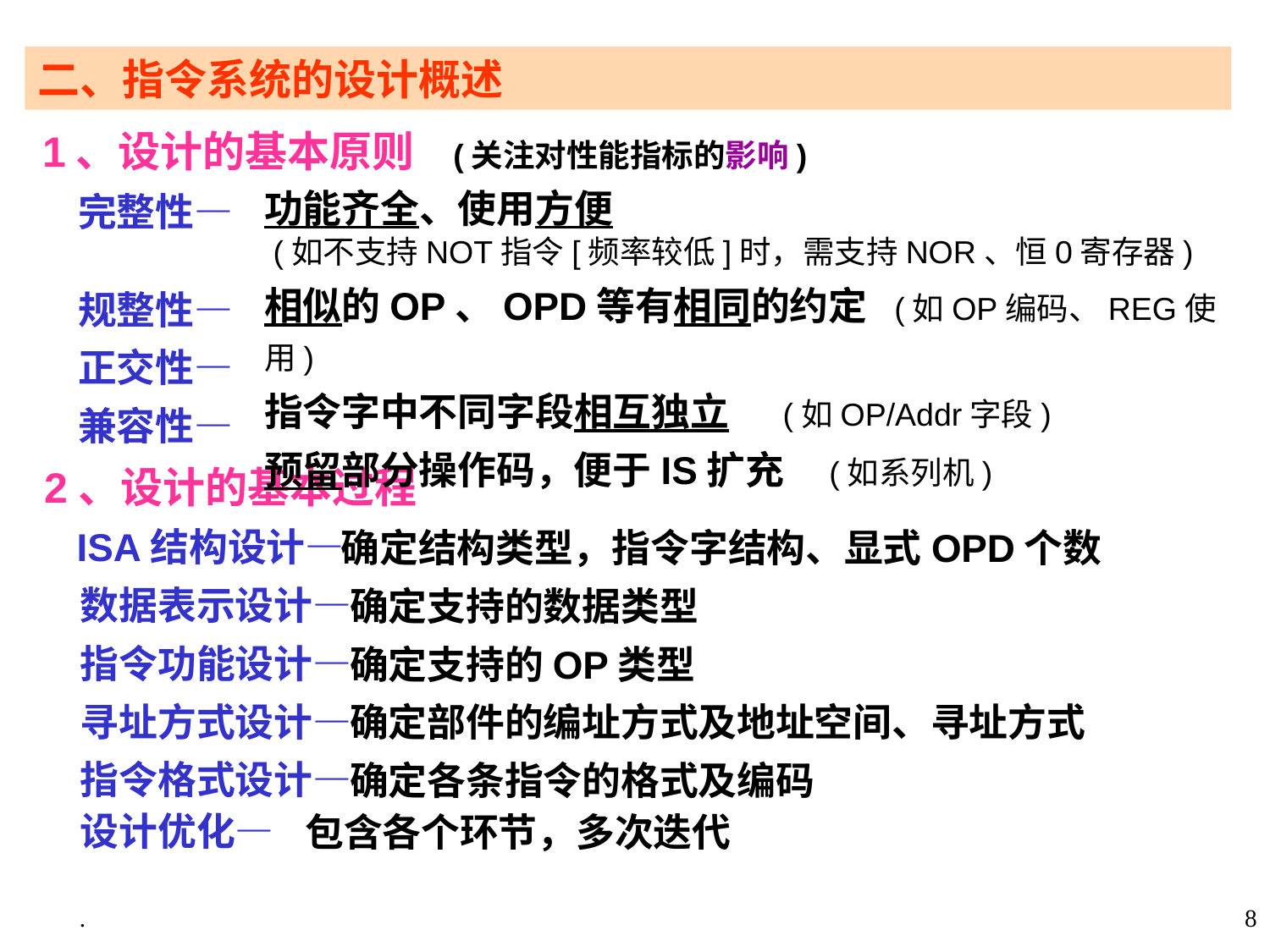

二、指令系统的设计概述
1、设计的基本原则   (关注对性能指标的影响)
   完整性—

   规整性—
   正交性—
   兼容性—
功能齐全、使用方便
 (如不支持NOT指令[频率较低]时，需支持NOR、恒0寄存器)
相似的OP、OPD等有相同的约定  (如OP编码、REG使用)
指令字中不同字段相互独立     (如OP/Addr字段)
预留部分操作码，便于IS扩充    (如系列机)
2、设计的基本过程
   ISA结构设计—
   数据表示设计—
   指令功能设计—
   寻址方式设计—
   指令格式设计—
   设计优化—
   确定结构类型，指令字结构、显式OPD个数
    确定支持的数据类型
    确定支持的OP类型
    确定部件的编址方式及地址空间、寻址方式
    确定各条指令的格式及编码
包含各个环节，多次迭代
.
8